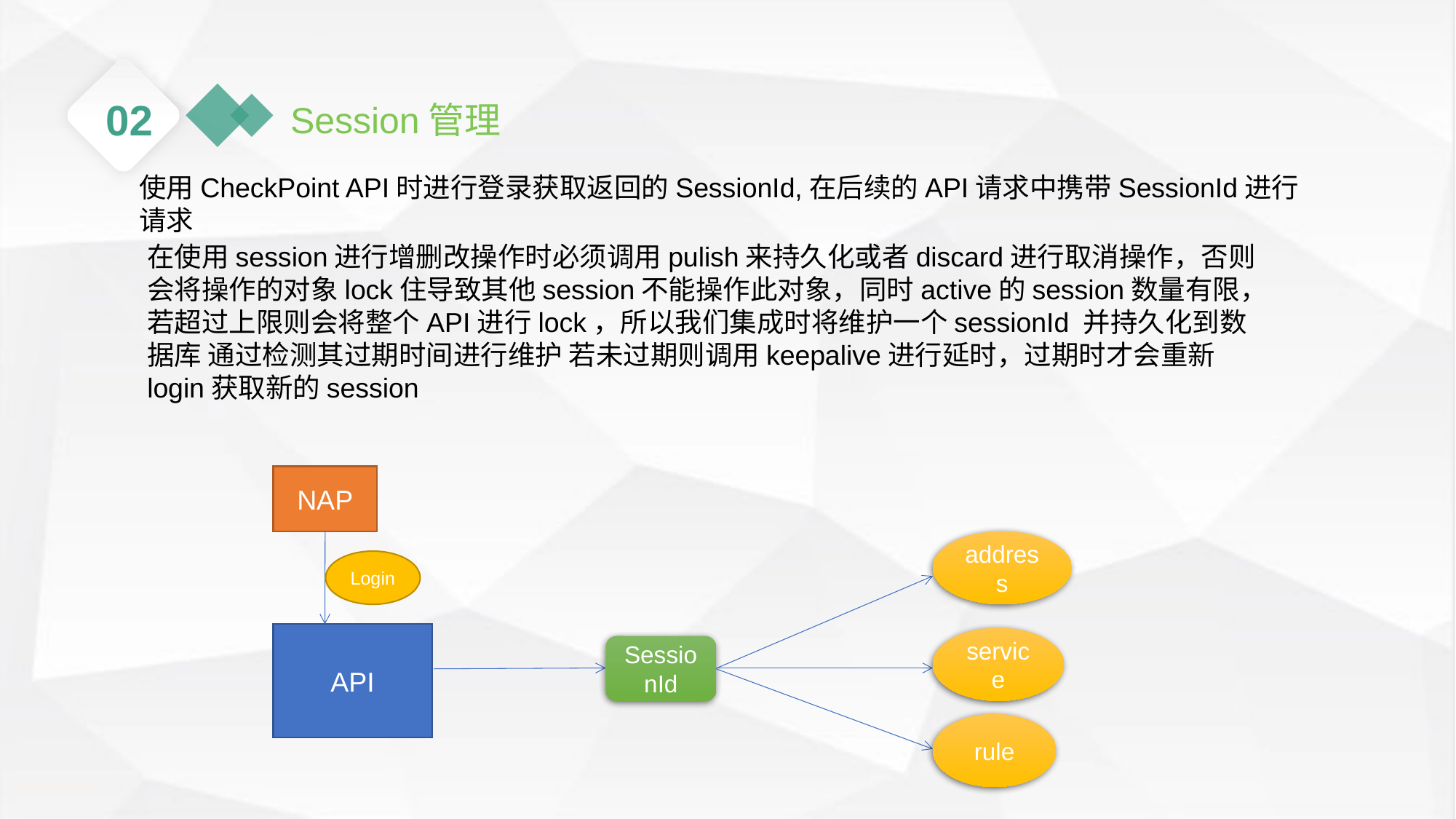

02
Session管理

使用CheckPoint API时进行登录获取返回的SessionId,在后续的API请求中携带SessionId进行请求
在使用session进行增删改操作时必须调用pulish来持久化或者discard进行取消操作，否则会将操作的对象lock住导致其他session不能操作此对象，同时active的session数量有限，若超过上限则会将整个API进行lock，所以我们集成时将维护一个sessionId 并持久化到数据库 通过检测其过期时间进行维护 若未过期则调用keepalive进行延时，过期时才会重新login获取新的session
NAP
address
Login
API
service
SessionId
rule